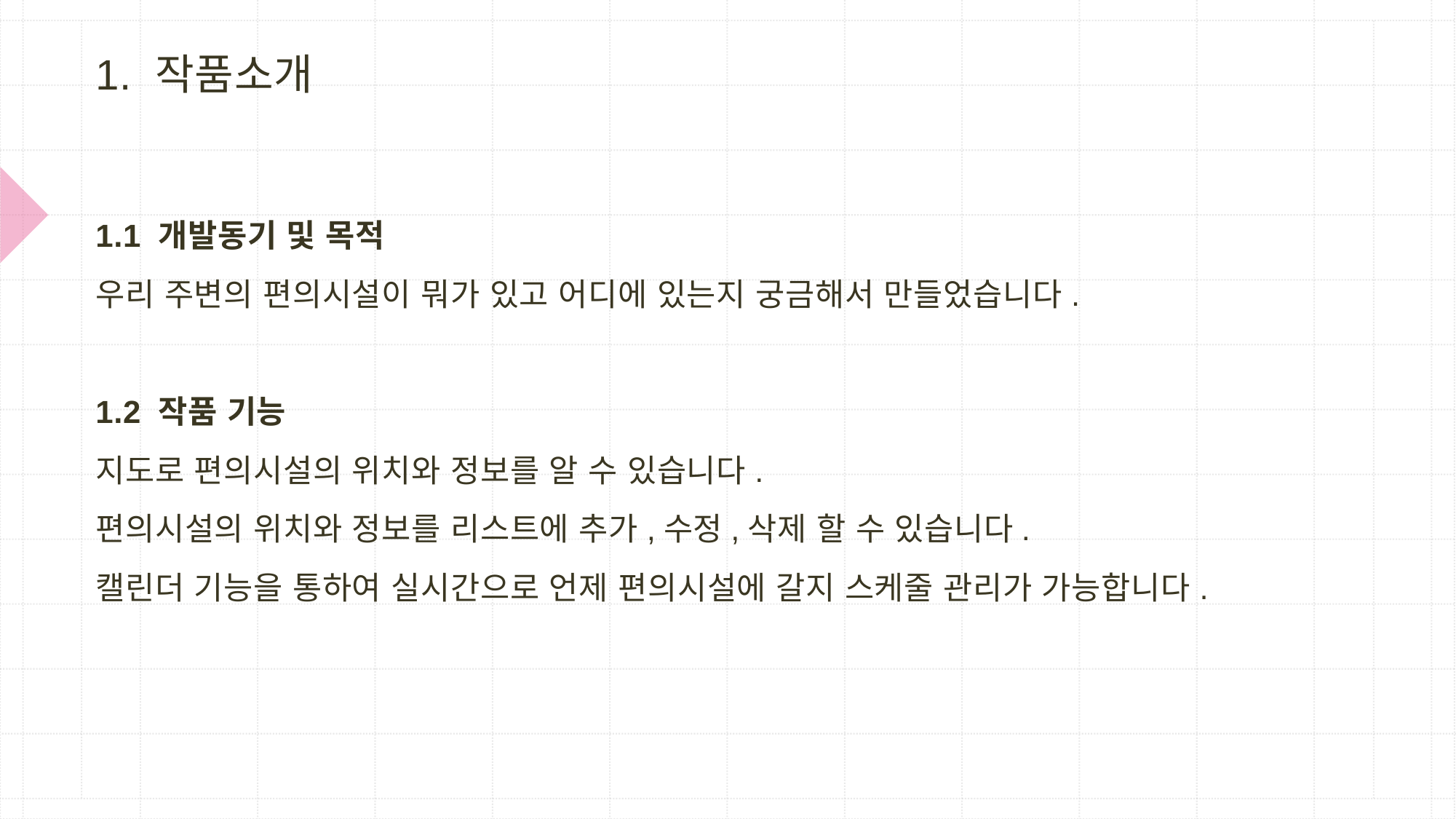

# 1. 작품소개
1.1 개발동기 및 목적
우리 주변의 편의시설이 뭐가 있고 어디에 있는지 궁금해서 만들었습니다.

1.2 작품 기능
지도로 편의시설의 위치와 정보를 알 수 있습니다.
편의시설의 위치와 정보를 리스트에 추가,수정,삭제 할 수 있습니다.
캘린더 기능을 통하여 실시간으로 언제 편의시설에 갈지 스케줄 관리가 가능합니다.